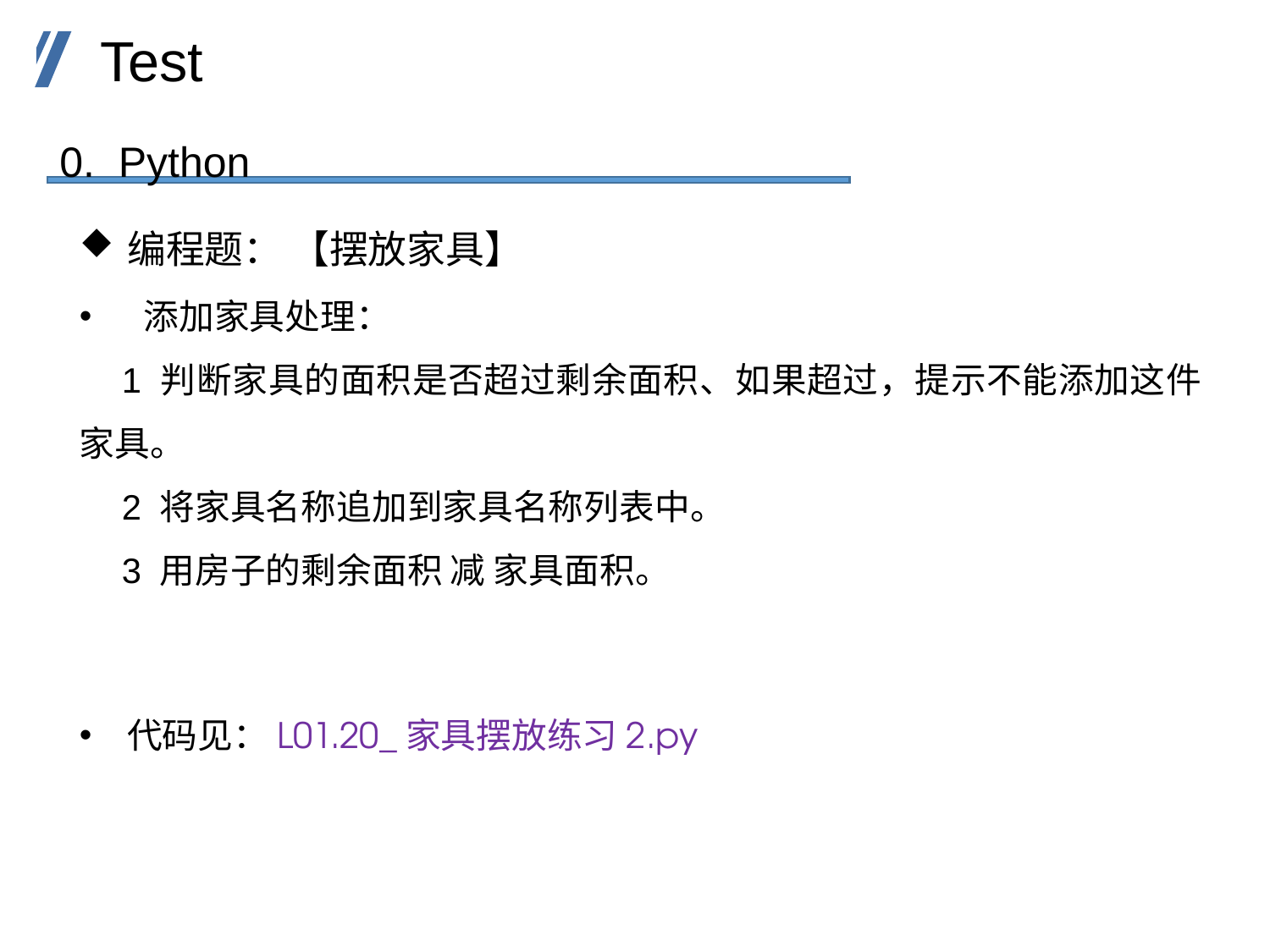

Test
0.  Python

编程题： 【摆放家具】
 添加家具处理：
1 判断家具的面积是否超过剩余面积、如果超过，提示不能添加这件家具。
2 将家具名称追加到家具名称列表中。
3 用房子的剩余面积 减 家具面积。

代码见：L01.20_家具摆放练习2.py